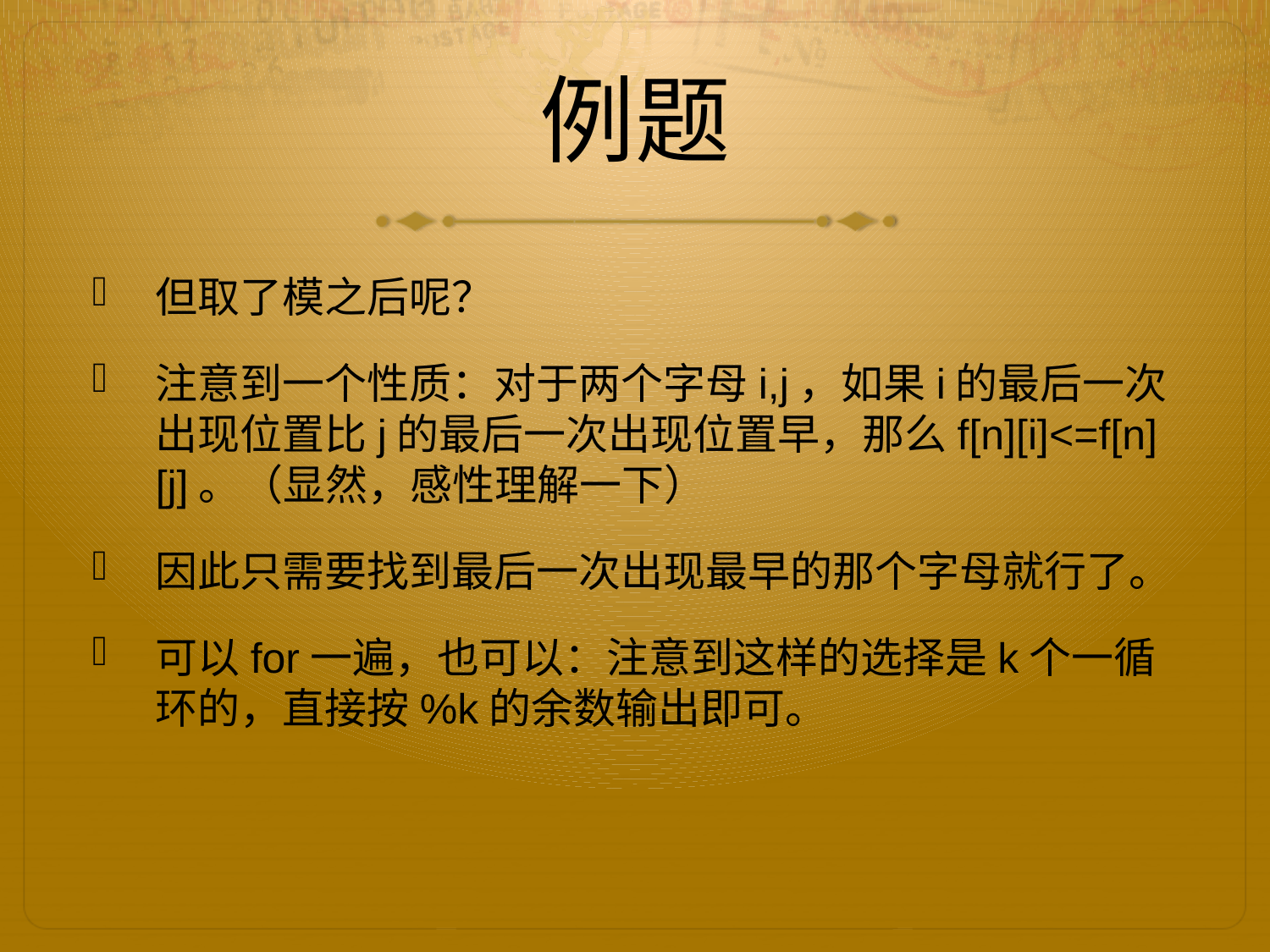

# 例题
但取了模之后呢？
注意到一个性质：对于两个字母i,j，如果i的最后一次出现位置比j的最后一次出现位置早，那么f[n][i]<=f[n][j]。（显然，感性理解一下）
因此只需要找到最后一次出现最早的那个字母就行了。
可以for一遍，也可以：注意到这样的选择是k个一循环的，直接按%k的余数输出即可。